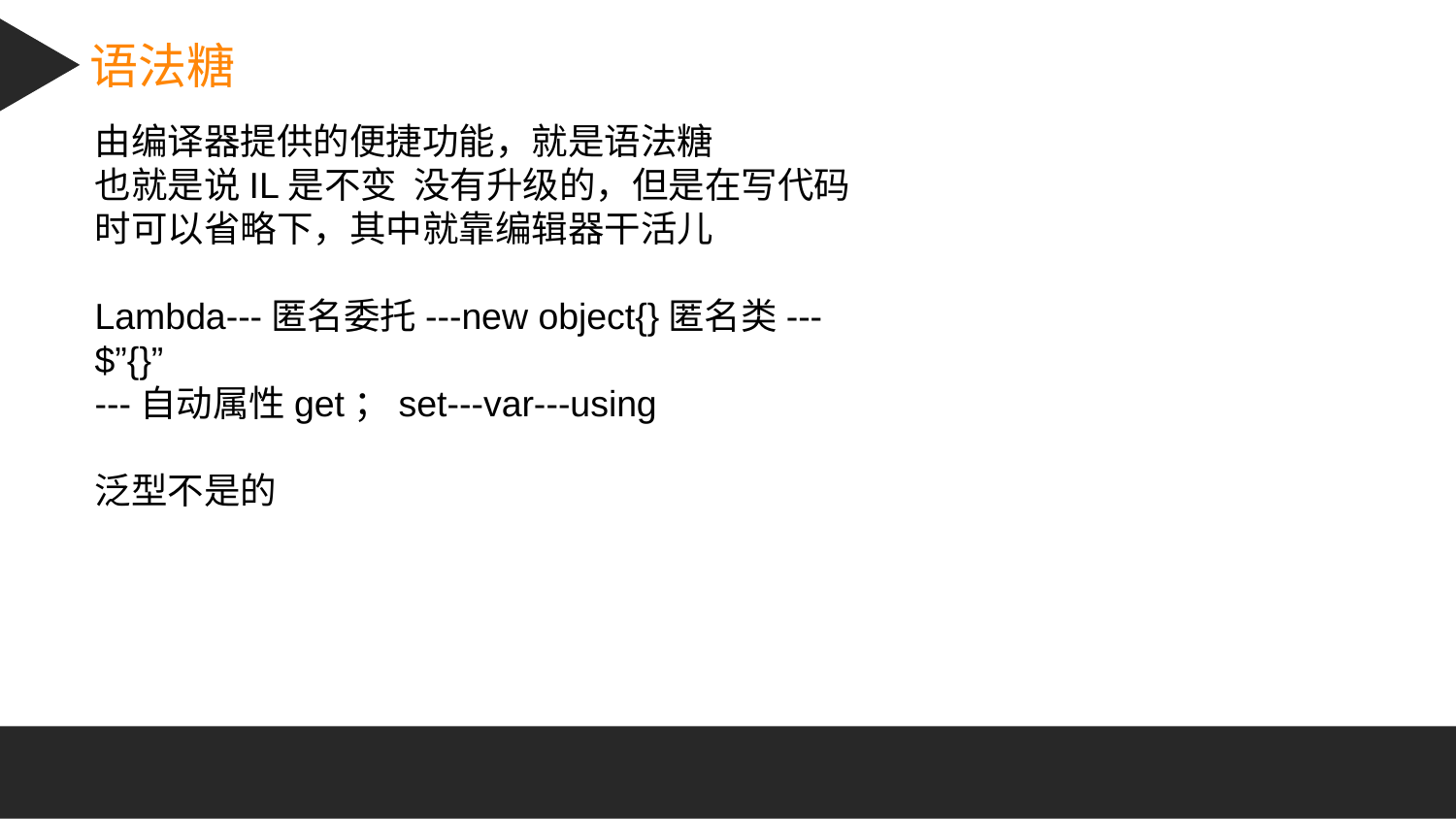

语法糖
由编译器提供的便捷功能，就是语法糖
也就是说IL是不变  没有升级的，但是在写代码时可以省略下，其中就靠编辑器干活儿

Lambda---匿名委托---new object{}匿名类---$”{}”
---自动属性get；set---var---using

泛型不是的